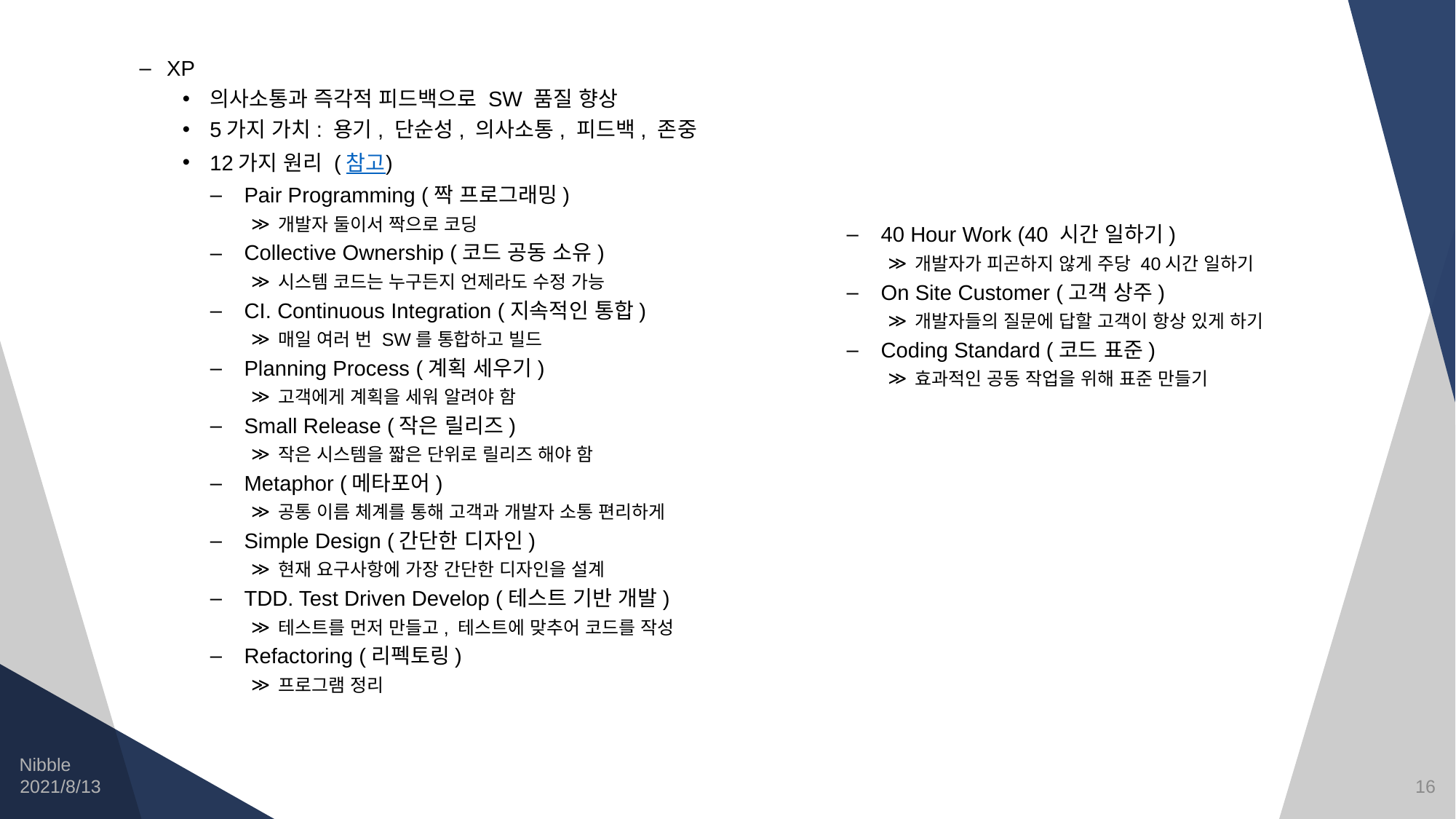

XP
의사소통과 즉각적 피드백으로 SW 품질 향상
5가지 가치: 용기, 단순성, 의사소통, 피드백, 존중
12가지 원리 (참고)
Pair Programming (짝 프로그래밍)
개발자 둘이서 짝으로 코딩
Collective Ownership (코드 공동 소유)
시스템 코드는 누구든지 언제라도 수정 가능
CI. Continuous Integration (지속적인 통합)
매일 여러 번 SW를 통합하고 빌드
Planning Process (계획 세우기)
고객에게 계획을 세워 알려야 함
Small Release (작은 릴리즈)
작은 시스템을 짧은 단위로 릴리즈 해야 함
Metaphor (메타포어)
공통 이름 체계를 통해 고객과 개발자 소통 편리하게
Simple Design (간단한 디자인)
현재 요구사항에 가장 간단한 디자인을 설계
TDD. Test Driven Develop (테스트 기반 개발)
테스트를 먼저 만들고, 테스트에 맞추어 코드를 작성
Refactoring (리펙토링)
프로그램 정리

40 Hour Work (40 시간 일하기)
개발자가 피곤하지 않게 주당 40시간 일하기
On Site Customer (고객 상주)
개발자들의 질문에 답할 고객이 항상 있게 하기
Coding Standard (코드 표준)
효과적인 공동 작업을 위해 표준 만들기

Nibble
2021/8/13
16